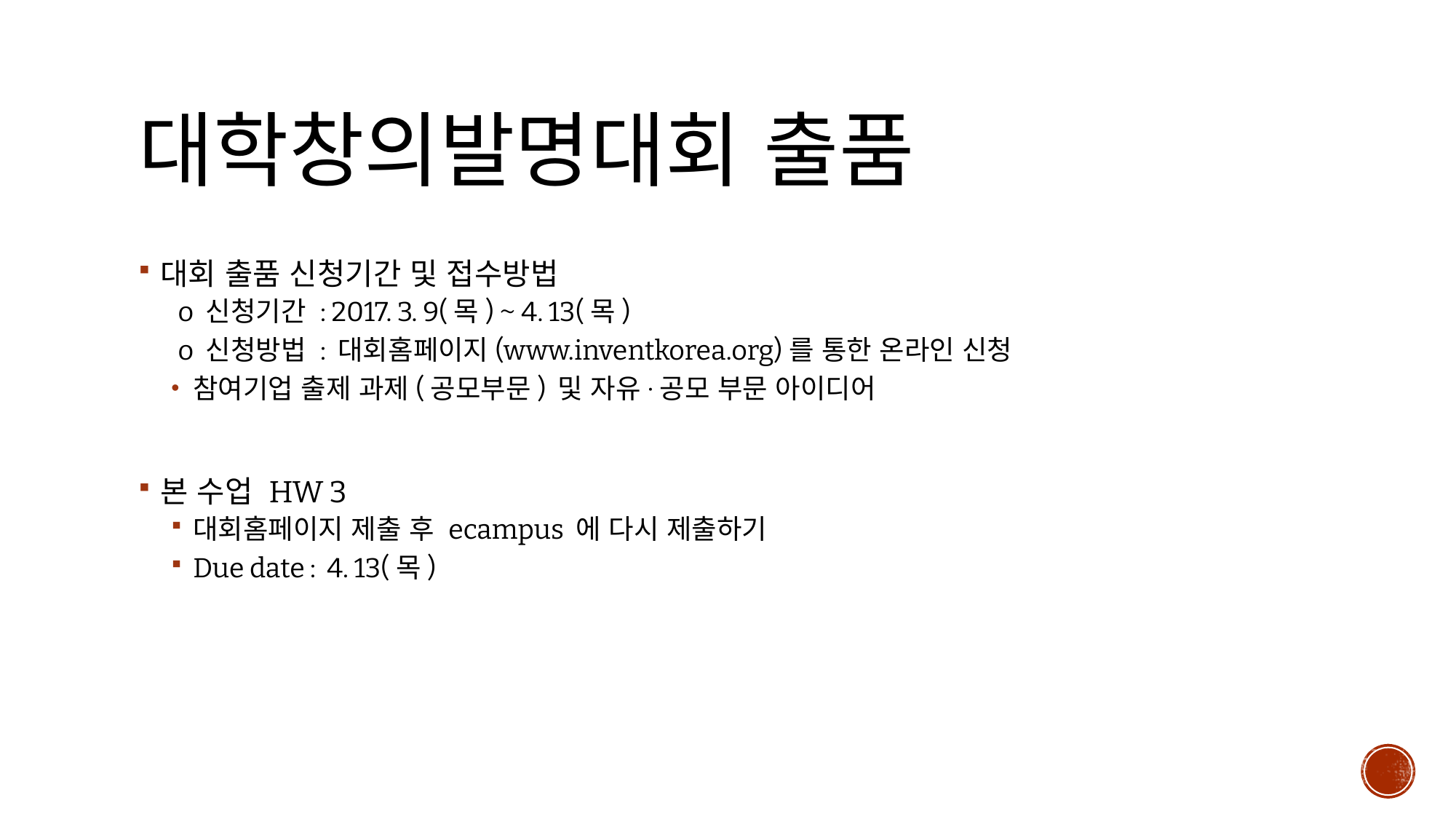

# 대학창의발명대회 출품
대회 출품 신청기간 및 접수방법
o 신청기간 : 2017. 3. 9(목) ~ 4. 13(목)
o 신청방법 : 대회홈페이지(www.inventkorea.org)를 통한 온라인 신청
참여기업 출제 과제(공모부문) 및 자유·공모 부문 아이디어

본 수업 HW 3
대회홈페이지 제출 후 ecampus 에 다시 제출하기
Due date :  4. 13(목)